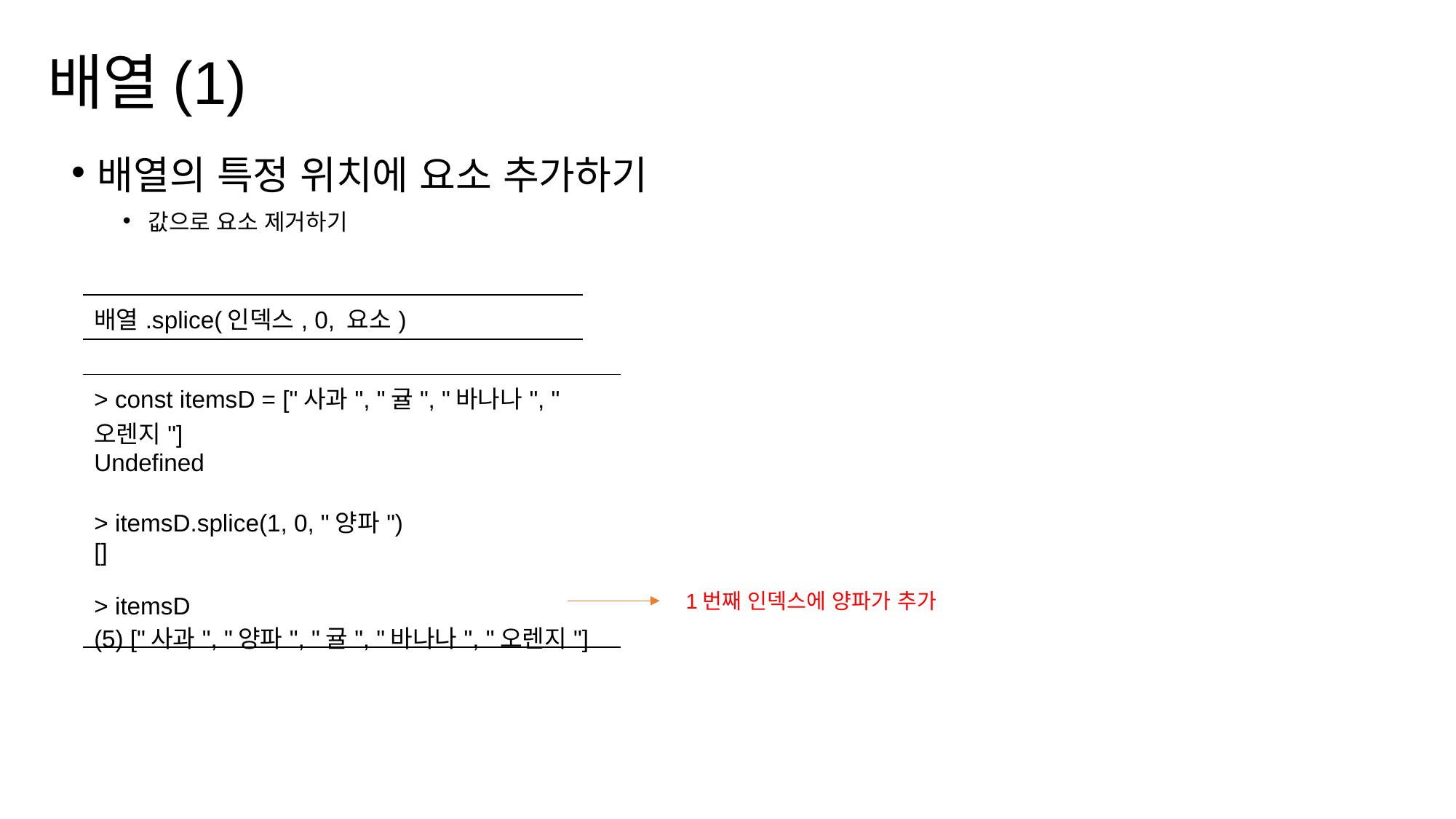

배열(1)
배열의 특정 위치에 요소 추가하기
값으로 요소 제거하기
| 배열.splice(인덱스, 0, 요소) |
| --- |
| > const itemsD = ["사과", "귤", "바나나", "오렌지"] Undefined > itemsD.splice(1, 0, "양파") [] > itemsD (5) ["사과", "양파", "귤", "바나나", "오렌지"] |
| --- |
1번째 인덱스에 양파가 추가